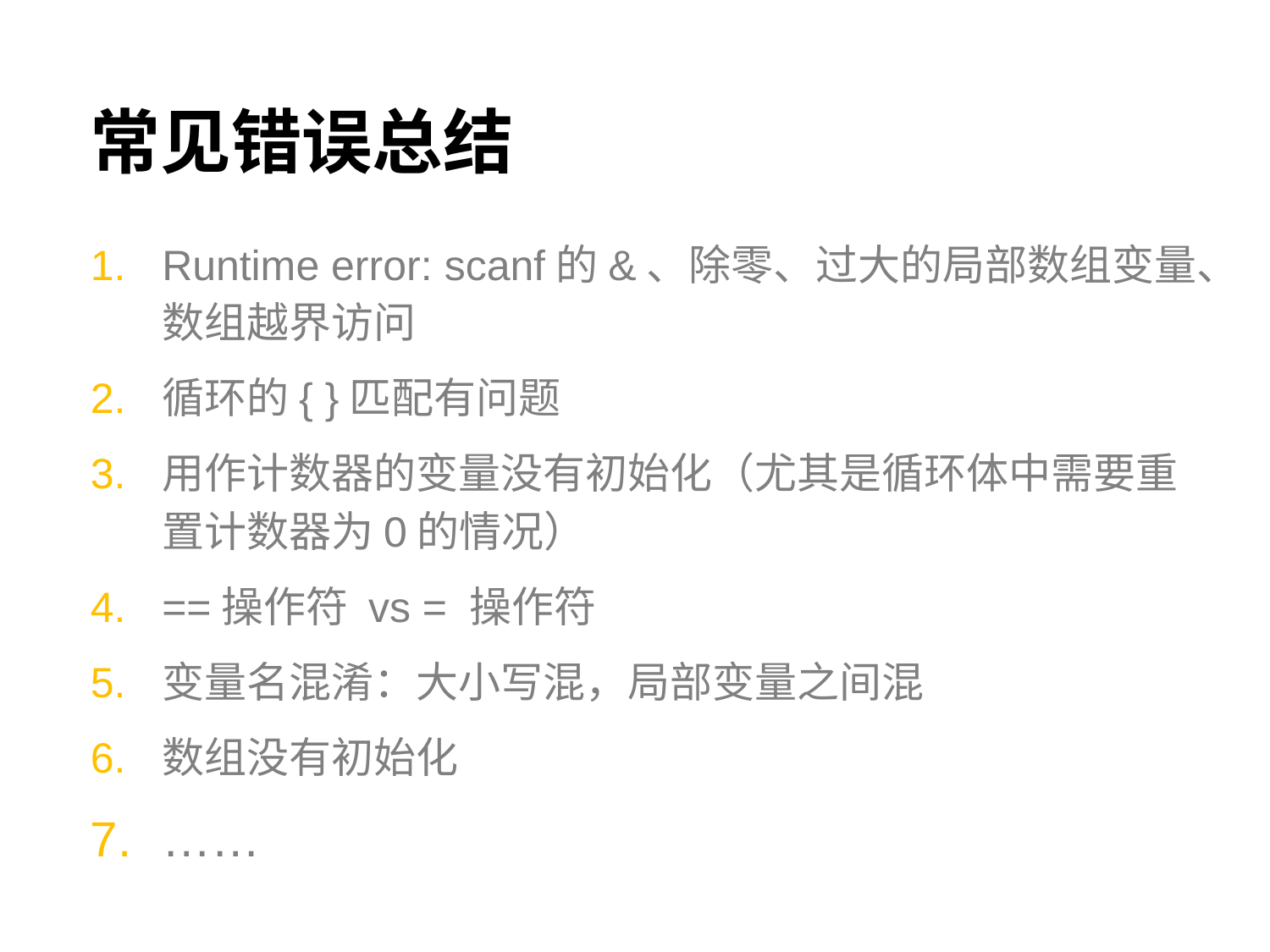

# 常见错误总结
Runtime error: scanf的&、除零、过大的局部数组变量、数组越界访问
循环的{ }匹配有问题
用作计数器的变量没有初始化（尤其是循环体中需要重置计数器为0的情况）
==操作符 vs = 操作符
变量名混淆：大小写混，局部变量之间混
数组没有初始化
……